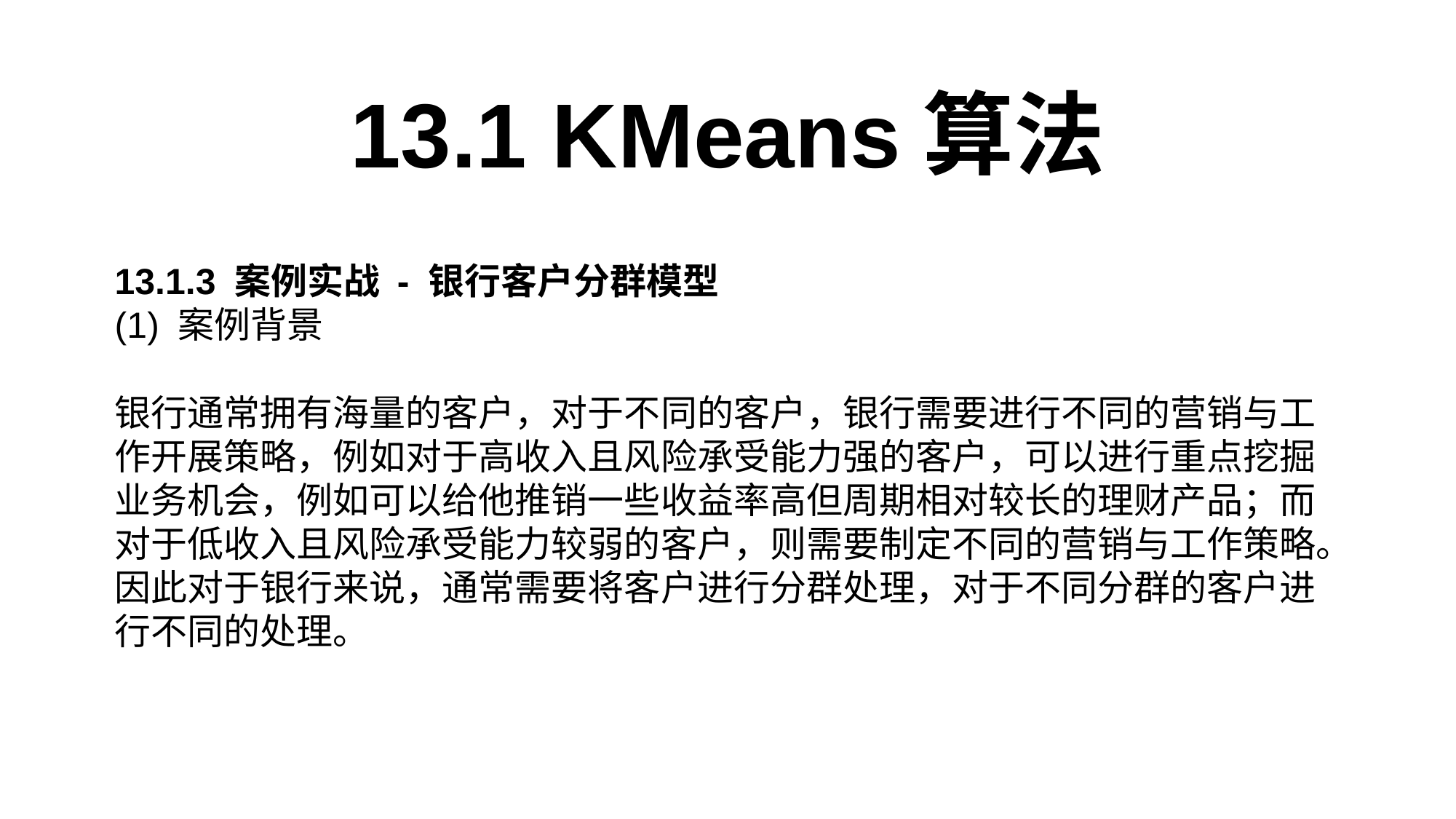

13.1 KMeans算法
13.1.3 案例实战 - 银行客户分群模型
(1) 案例背景

银行通常拥有海量的客户，对于不同的客户，银行需要进行不同的营销与工作开展策略，例如对于高收入且风险承受能力强的客户，可以进行重点挖掘业务机会，例如可以给他推销一些收益率高但周期相对较长的理财产品；而对于低收入且风险承受能力较弱的客户，则需要制定不同的营销与工作策略。因此对于银行来说，通常需要将客户进行分群处理，对于不同分群的客户进行不同的处理。